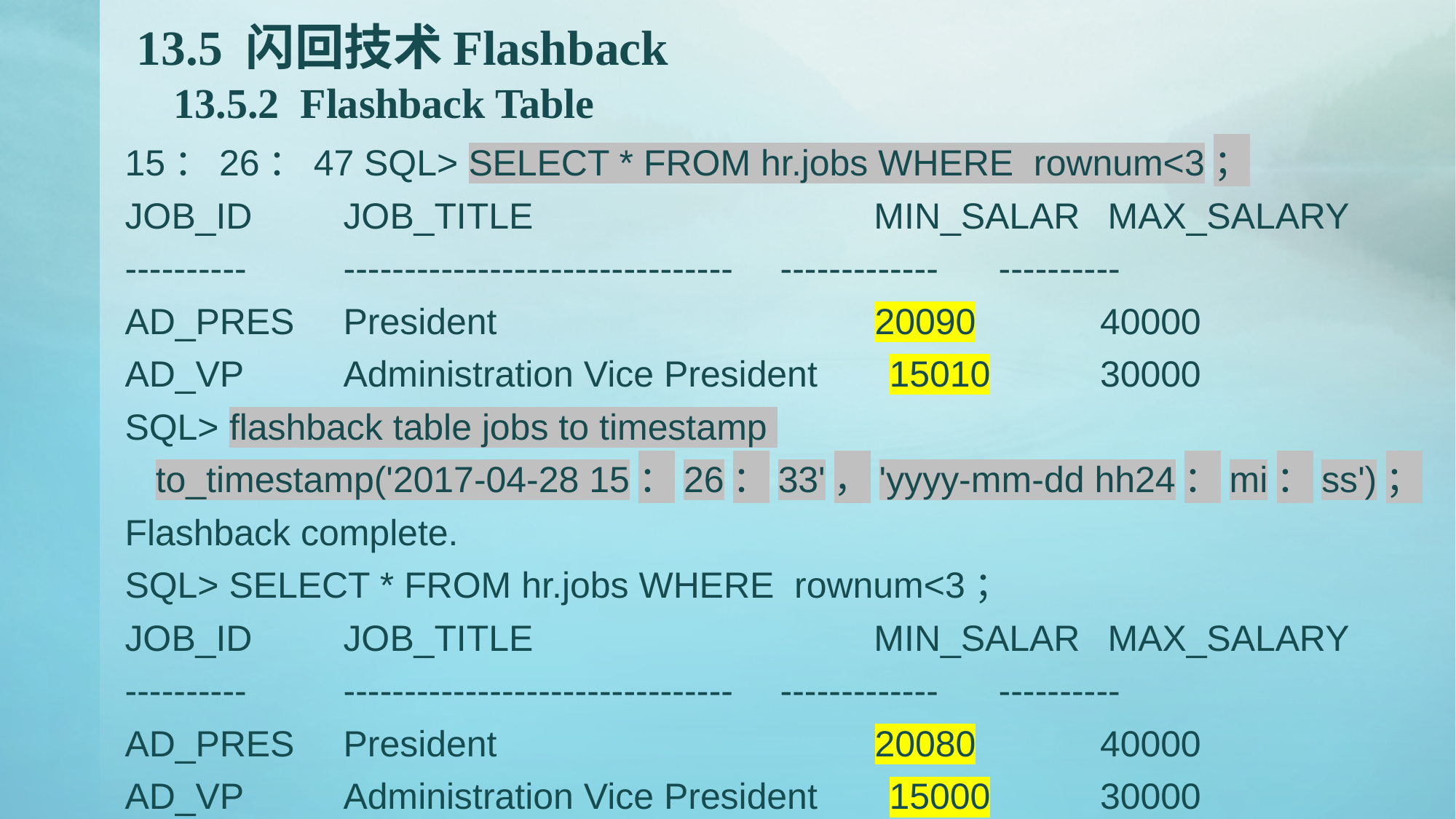

# 13.5 闪回技术Flashback 13.5.2  Flashback Table
15：26：47 SQL> SELECT * FROM hr.jobs WHERE  rownum<3；
JOB_ID	JOB_TITLE	     	                    MIN_SALAR	MAX_SALARY
----------	--------------------------------	-------------	----------
AD_PRES	President		                    20090	          40000
AD_VP	Administration Vice President	15010	          30000
SQL> flashback table jobs to timestamp
   to_timestamp('2017-04-28 15：26：33'，'yyyy-mm-dd hh24：mi：ss')；
Flashback complete.
SQL> SELECT * FROM hr.jobs WHERE  rownum<3；
JOB_ID	JOB_TITLE	     	                    MIN_SALAR	MAX_SALARY
----------	--------------------------------	-------------	----------
AD_PRES	President		                    20080	          40000
AD_VP	Administration Vice President	15000	          30000